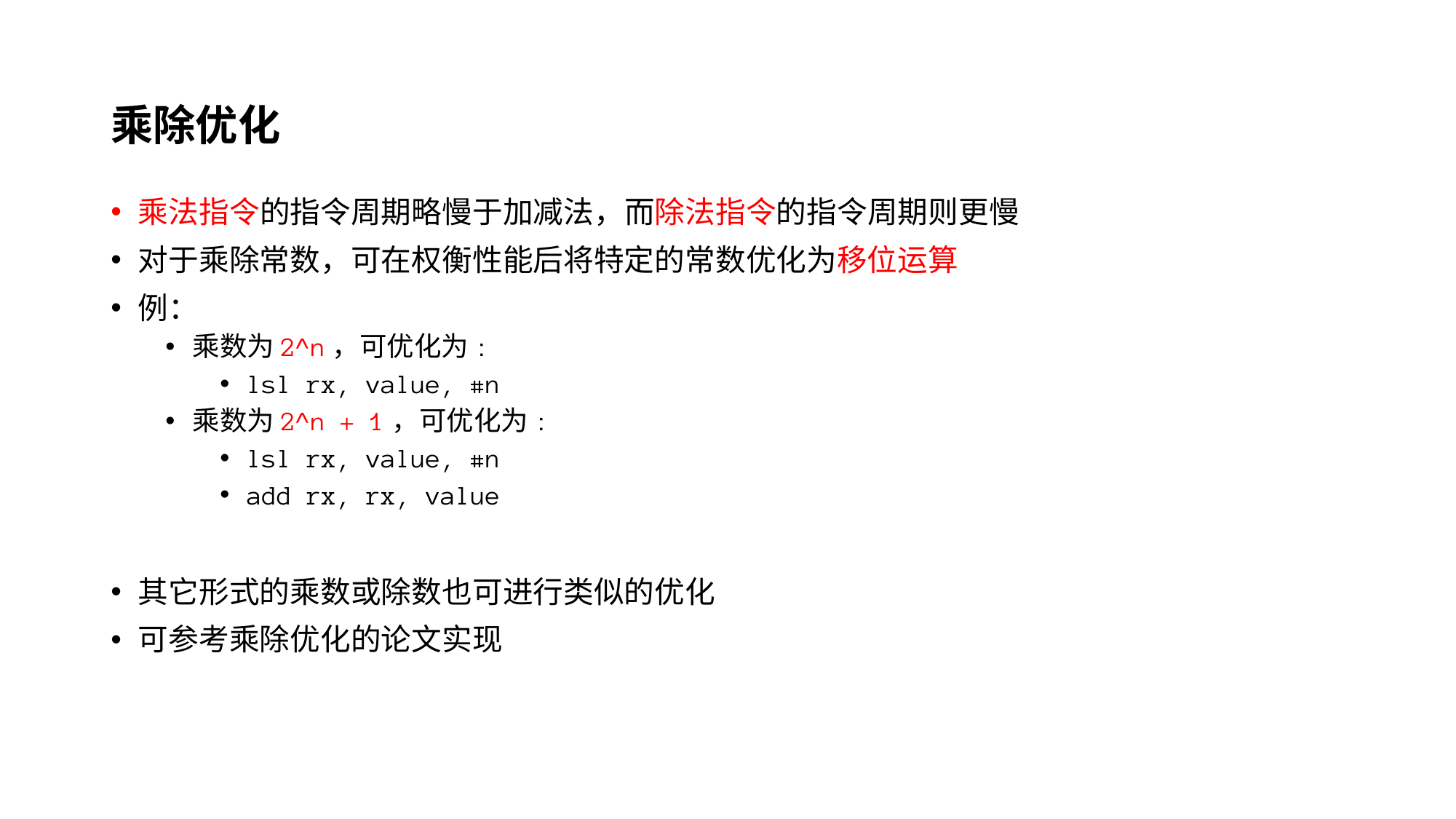

# 乘除优化
乘法指令的指令周期略慢于加减法，而除法指令的指令周期则更慢
对于乘除常数，可在权衡性能后将特定的常数优化为移位运算
例：
乘数为2^n，可优化为:
lsl rx, value, #n
乘数为2^n + 1，可优化为:
lsl rx, value, #n
add rx, rx, value

其它形式的乘数或除数也可进行类似的优化
可参考乘除优化的论文实现